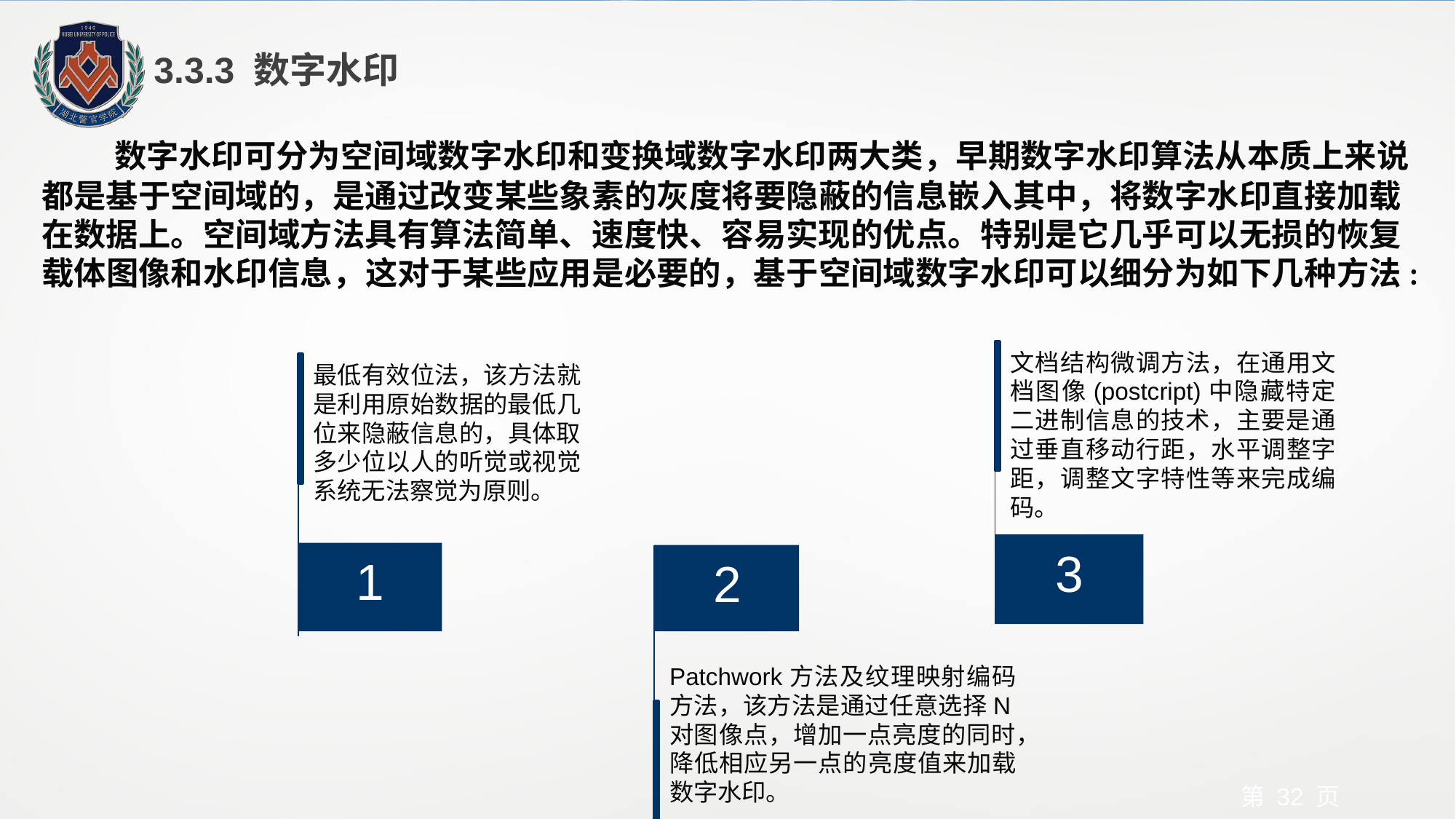

3.3.3 数字水印
　　数字水印可分为空间域数字水印和变换域数字水印两大类，早期数字水印算法从本质上来说都是基于空间域的，是通过改变某些象素的灰度将要隐蔽的信息嵌入其中，将数字水印直接加载在数据上。空间域方法具有算法简单、速度快、容易实现的优点。特别是它几乎可以无损的恢复载体图像和水印信息，这对于某些应用是必要的，基于空间域数字水印可以细分为如下几种方法:

文档结构微调方法，在通用文档图像(postcript)中隐藏特定二进制信息的技术，主要是通过垂直移动行距，水平调整字距，调整文字特性等来完成编码。

最低有效位法，该方法就是利用原始数据的最低几位来隐蔽信息的，具体取多少位以人的听觉或视觉系统无法察觉为原则。

3

1

2
Patchwork方法及纹理映射编码方法，该方法是通过任意选择N对图像点，增加一点亮度的同时，降低相应另一点的亮度值来加载数字水印。